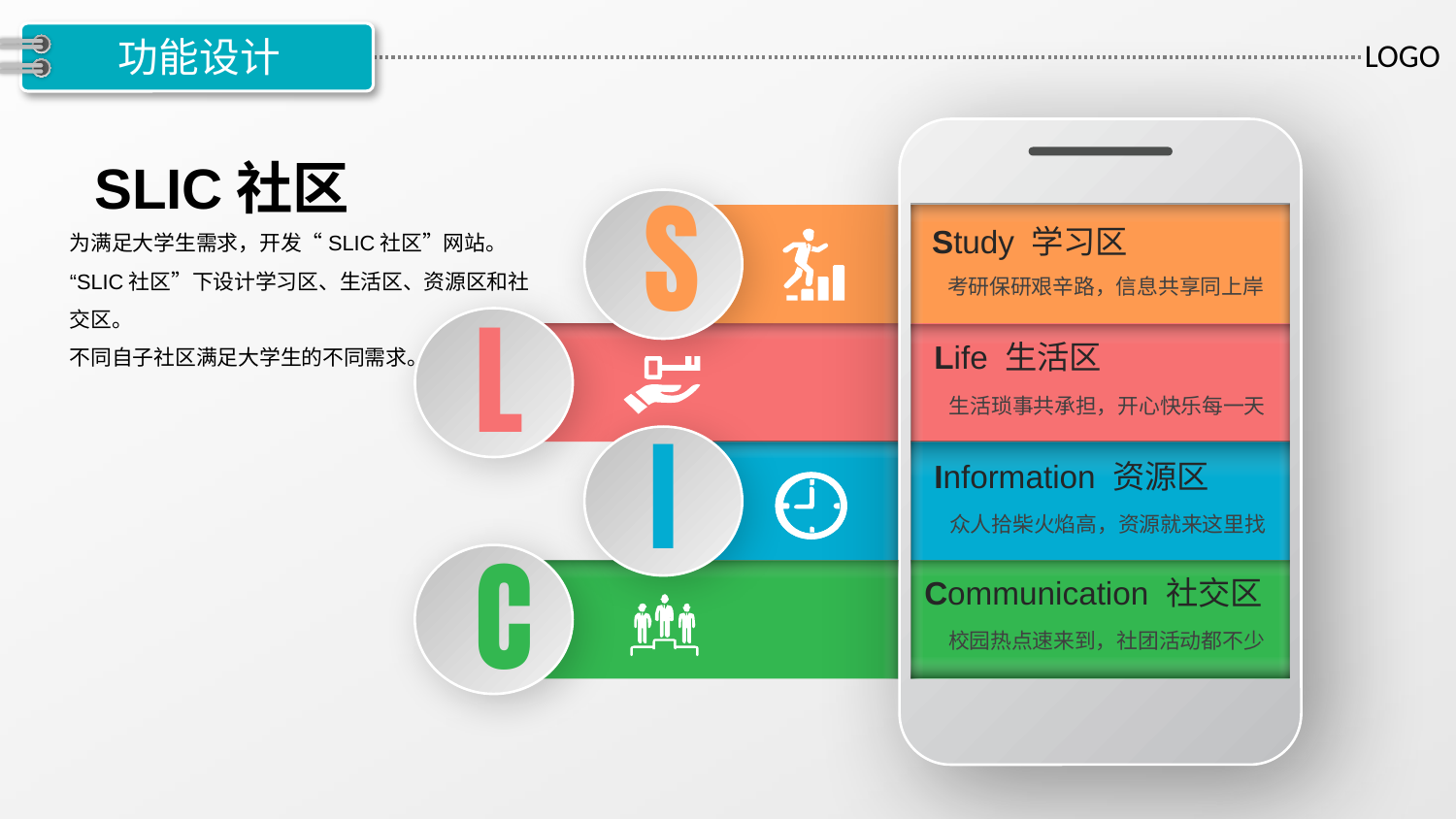

# 功能设计

S

Study 学习区
考研保研艰辛路，信息共享同上岸

L

Life 生活区
生活琐事共承担，开心快乐每一天

I

Information 资源区
众人拾柴火焰高，资源就来这里找

C

Communication 社交区
校园热点速来到，社团活动都不少

SLIC社区
为满足大学生需求，开发“SLIC社区”网站。
“SLIC社区”下设计学习区、生活区、资源区和社交区。
不同自子社区满足大学生的不同需求。